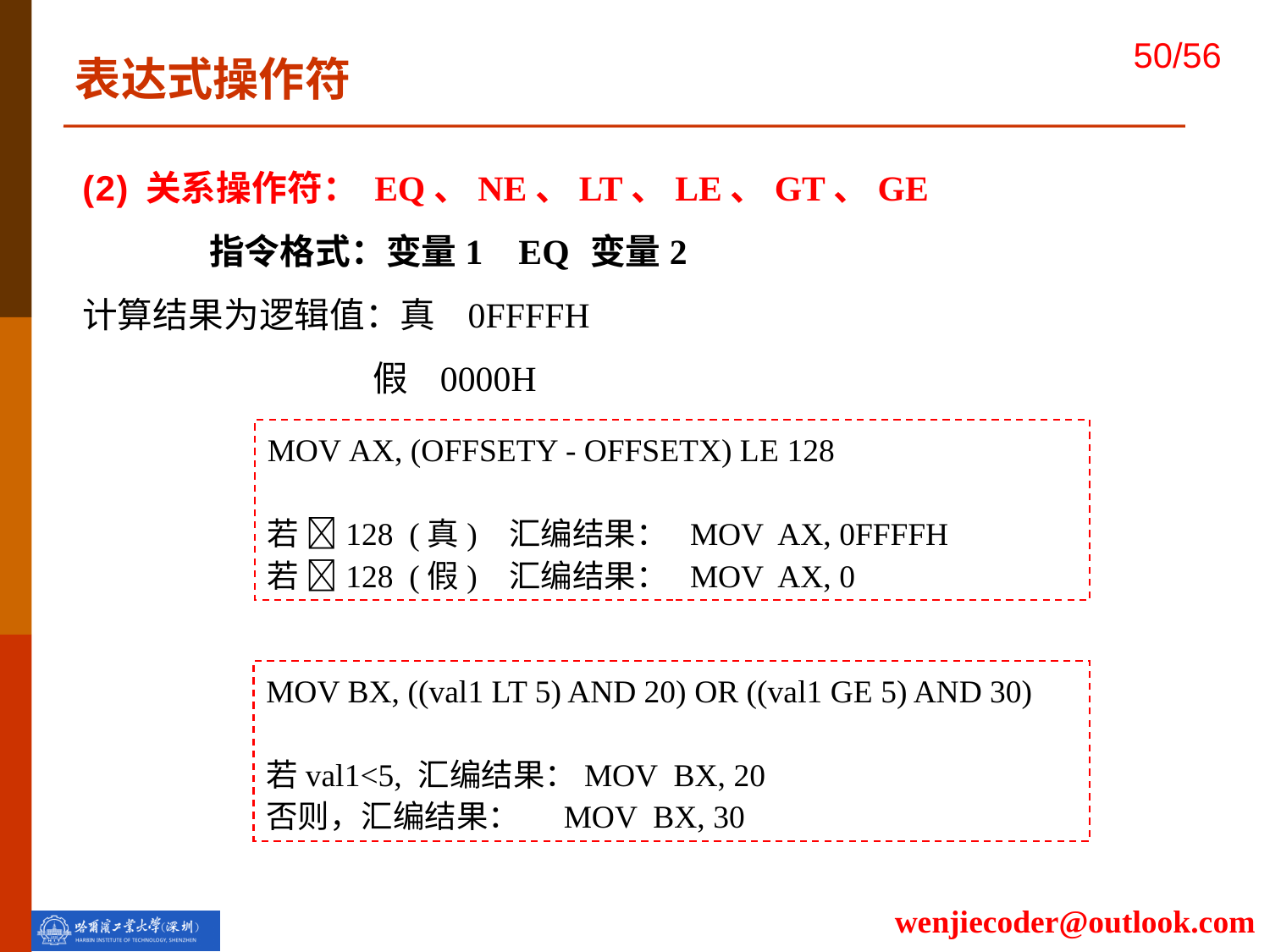

表达式操作符
关系操作符： EQ、NE、LT、LE、GT、GE
	指令格式：变量1    EQ	变量2
计算结果为逻辑值：真   0FFFFH
                                    假   0000H
MOV AX, (OFFSETY - OFFSETX) LE 128

若 ≤128  (真)   汇编结果：  MOV  AX, 0FFFFH
若 >128  (假)   汇编结果：  MOV  AX, 0
MOV BX, ((val1 LT 5) AND 20) OR ((val1 GE 5) AND 30)

若val1<5, 汇编结果：MOV  BX, 20
否则，汇编结果：     MOV  BX, 30